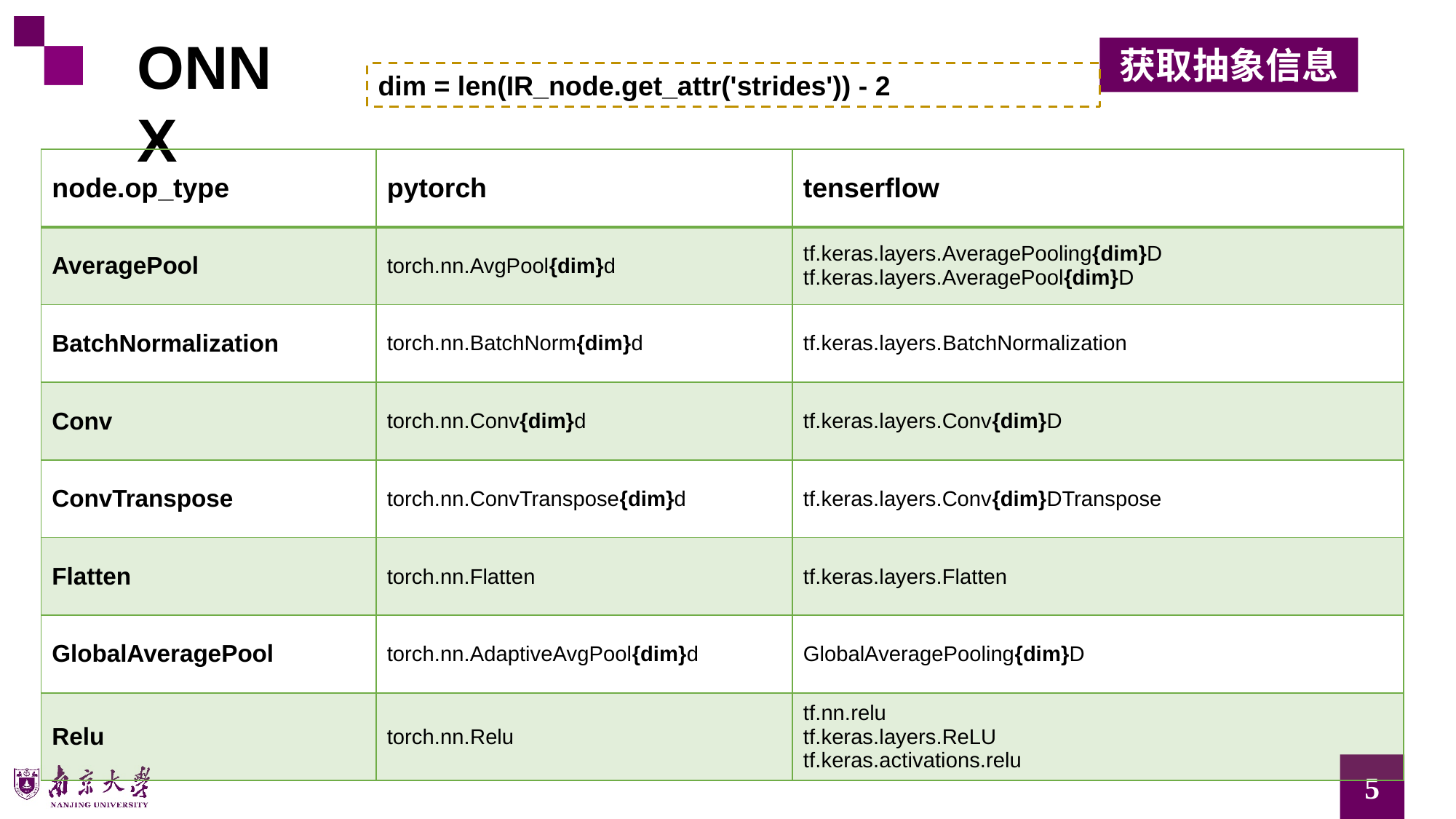

ONNX
获取抽象信息
dim = len(IR_node.get_attr('strides')) - 2
| node.op\_type | pytorch | tenserflow |
| --- | --- | --- |
| AveragePool | torch.nn.AvgPool{dim}d | tf.keras.layers.AveragePooling{dim}D tf.keras.layers.AveragePool{dim}D |
| BatchNormalization | torch.nn.BatchNorm{dim}d | tf.keras.layers.BatchNormalization |
| Conv | torch.nn.Conv{dim}d | tf.keras.layers.Conv{dim}D |
| ConvTranspose | torch.nn.ConvTranspose{dim}d | tf.keras.layers.Conv{dim}DTranspose |
| Flatten | torch.nn.Flatten | tf.keras.layers.Flatten |
| GlobalAveragePool | torch.nn.AdaptiveAvgPool{dim}d | GlobalAveragePooling{dim}D |
| Relu | torch.nn.Relu | tf.nn.relu tf.keras.layers.ReLU tf.keras.activations.relu |
5